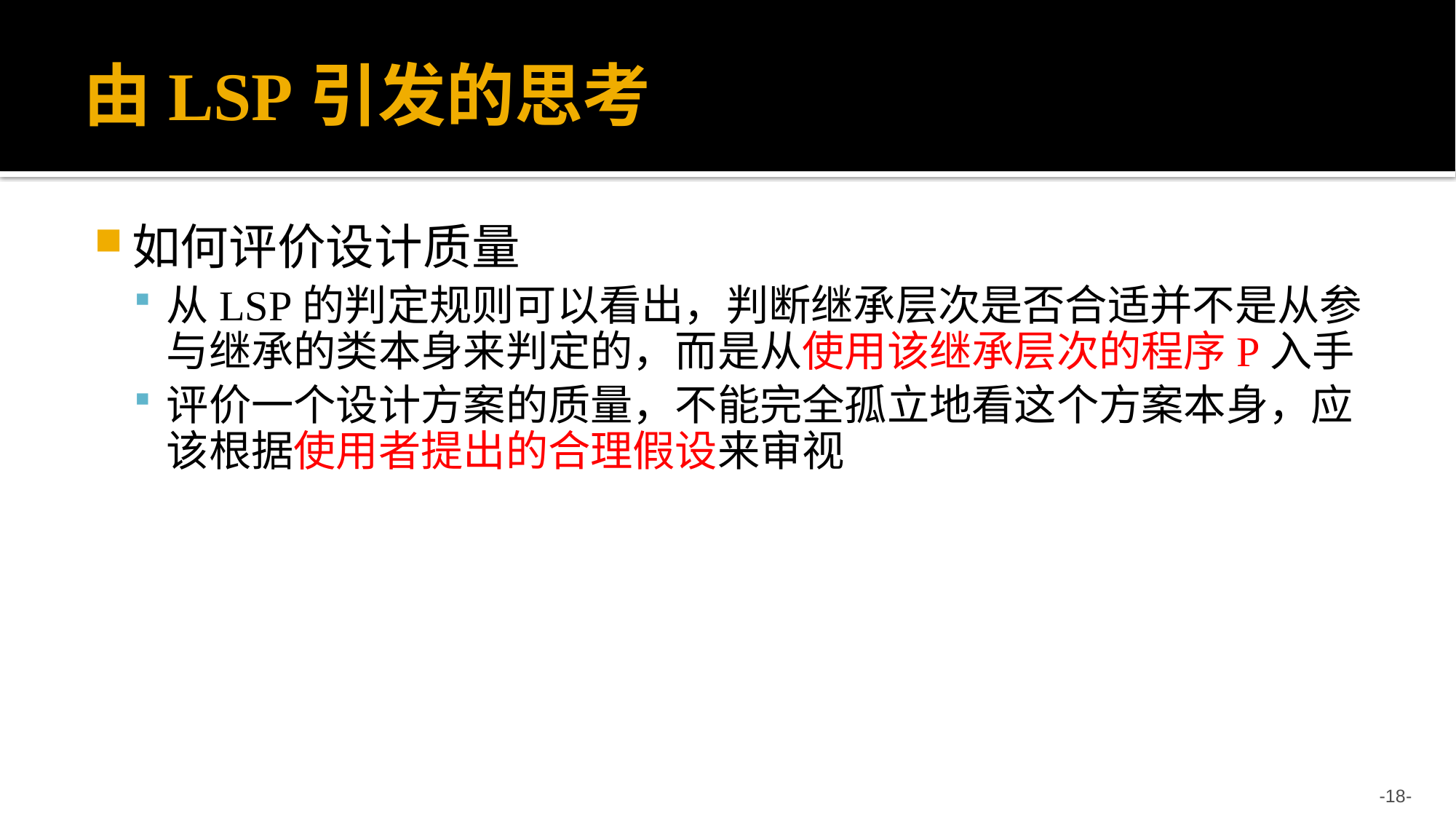

# 由LSP引发的思考
如何评价设计质量
从LSP的判定规则可以看出，判断继承层次是否合适并不是从参与继承的类本身来判定的，而是从使用该继承层次的程序P入手
评价一个设计方案的质量，不能完全孤立地看这个方案本身，应该根据使用者提出的合理假设来审视
-18-